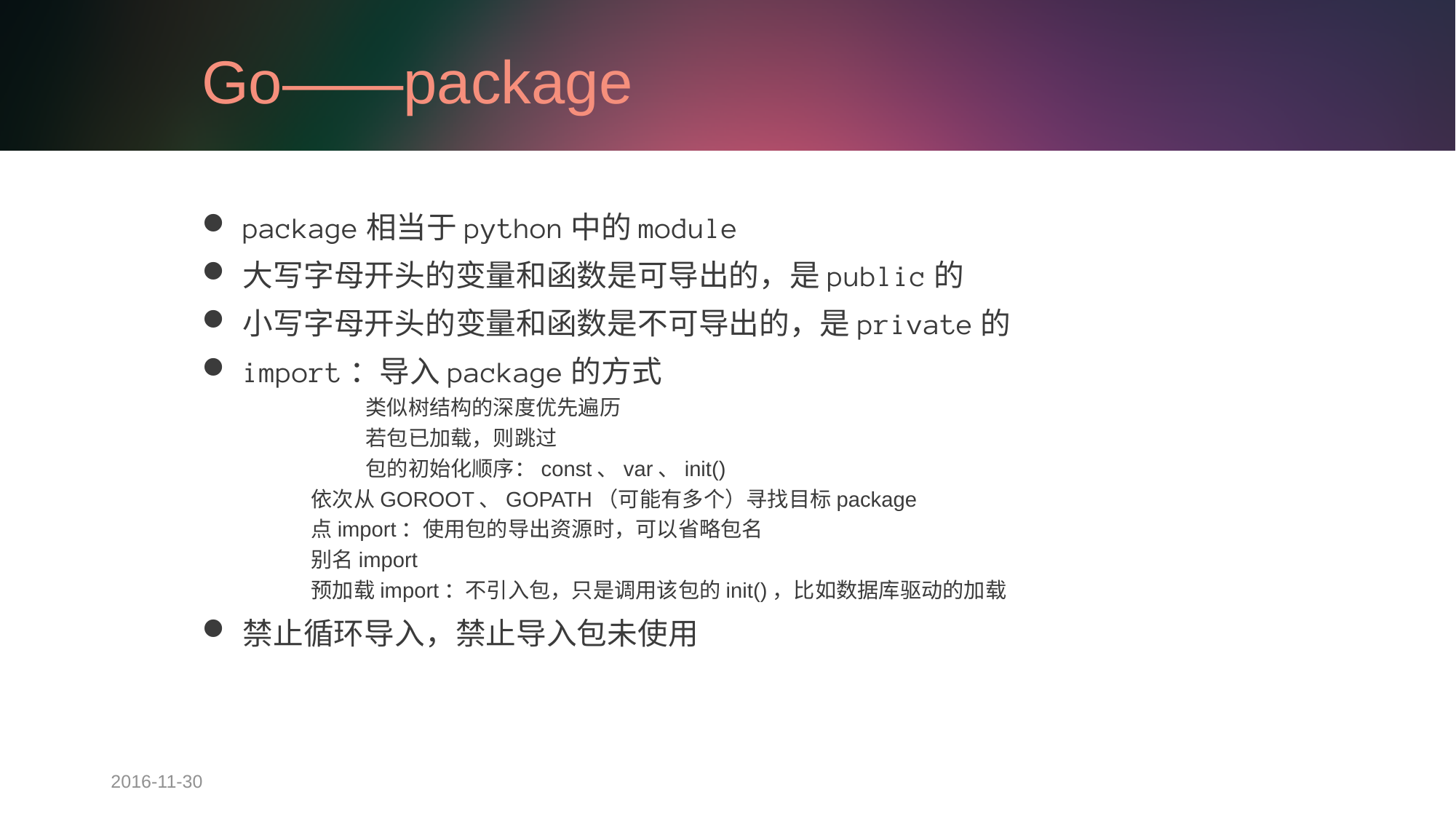

# Go——package
package相当于python中的module
大写字母开头的变量和函数是可导出的，是public的
小写字母开头的变量和函数是不可导出的，是private的
import：导入package的方式
	类似树结构的深度优先遍历
	若包已加载，则跳过
	包的初始化顺序：const、var、init()
	依次从GOROOT、GOPATH（可能有多个）寻找目标package
	点import：使用包的导出资源时，可以省略包名
	别名import
	预加载import：不引入包，只是调用该包的init()，比如数据库驱动的加载
禁止循环导入，禁止导入包未使用

2016-11-30
25